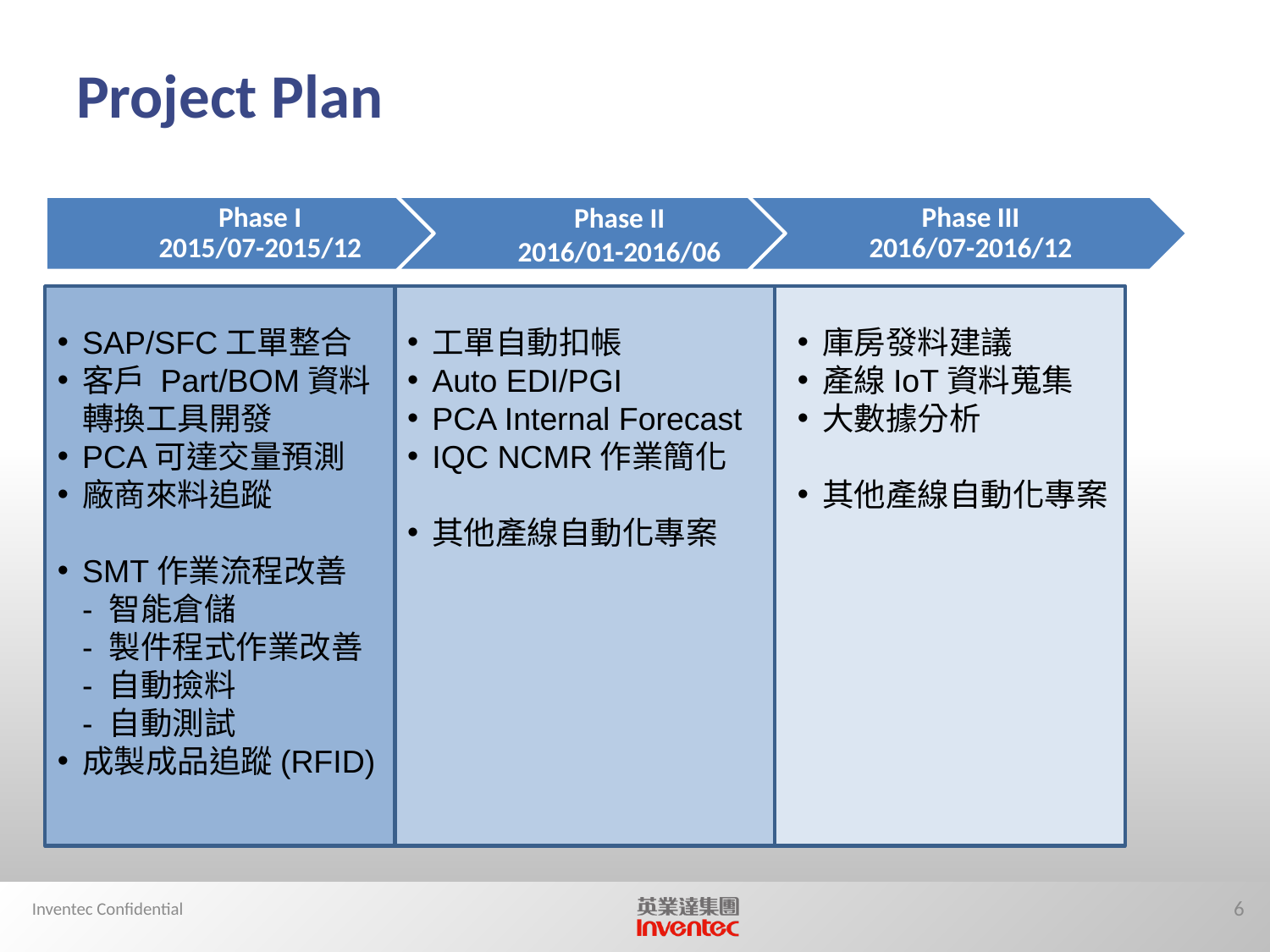

# Project Plan
Phase I
2015/07-2015/12
Phase II
2016/01-2016/06
Phase III
2016/07-2016/12

SAP/SFC工單整合
客戶 Part/BOM資料轉換工具開發
PCA可達交量預測
廠商來料追蹤

SMT作業流程改善
- 智能倉儲
- 製件程式作業改善
- 自動撿料
- 自動測試
成製成品追蹤(RFID)
工單自動扣帳
Auto EDI/PGI
PCA Internal Forecast
IQC NCMR作業簡化

其他產線自動化專案
庫房發料建議
產線IoT資料蒐集
大數據分析

其他產線自動化專案
Inventec Confidential
6